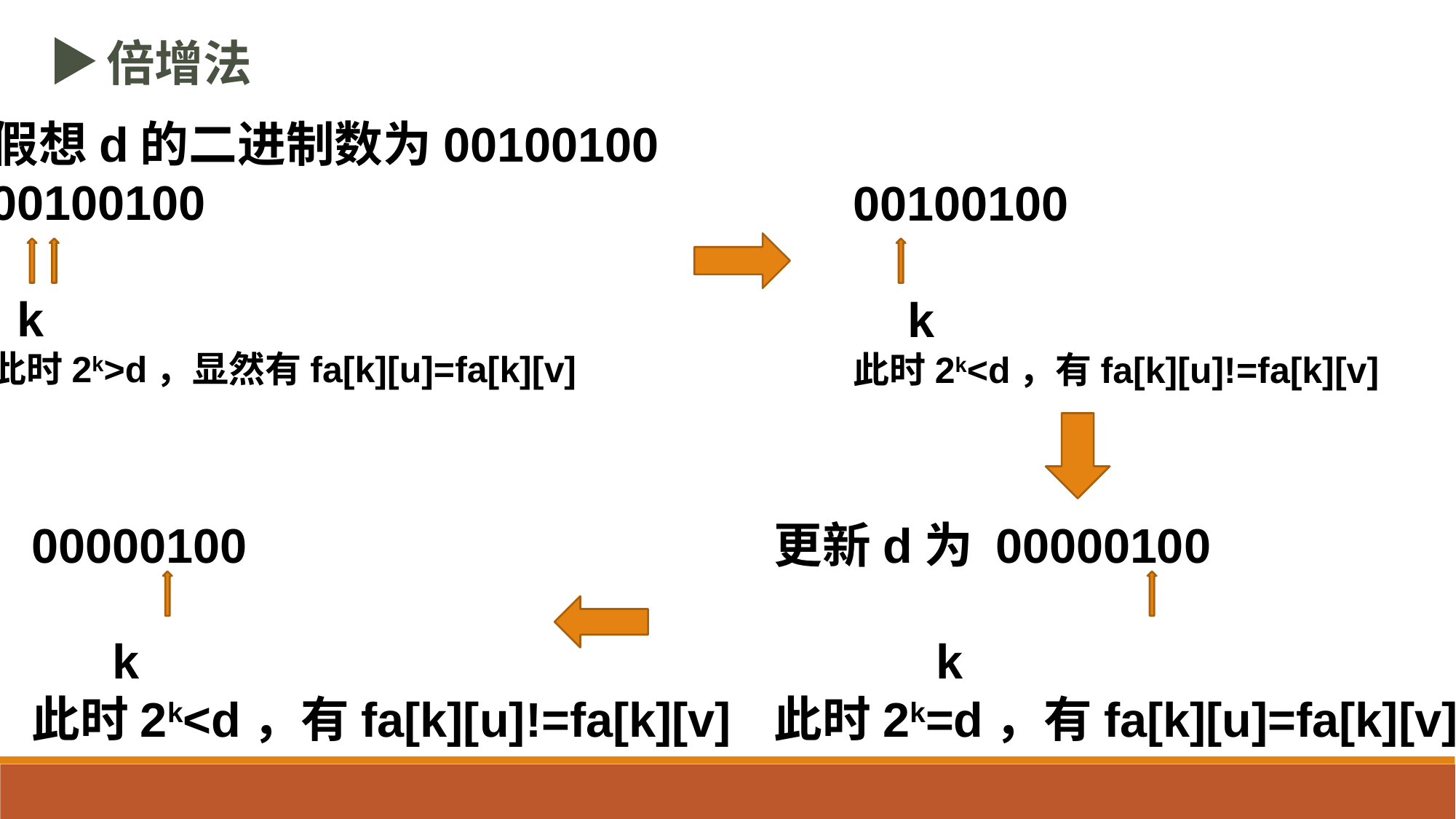

倍增法

假想d的二进制数为00100100
00100100

  k
此时2k>d，显然有fa[k][u]=fa[k][v]
00100100

    k
此时2k<d，有fa[k][u]!=fa[k][v]

00000100

      k
此时2k<d，有fa[k][u]!=fa[k][v]
更新d为 00000100

            k
此时2k=d，有fa[k][u]=fa[k][v]